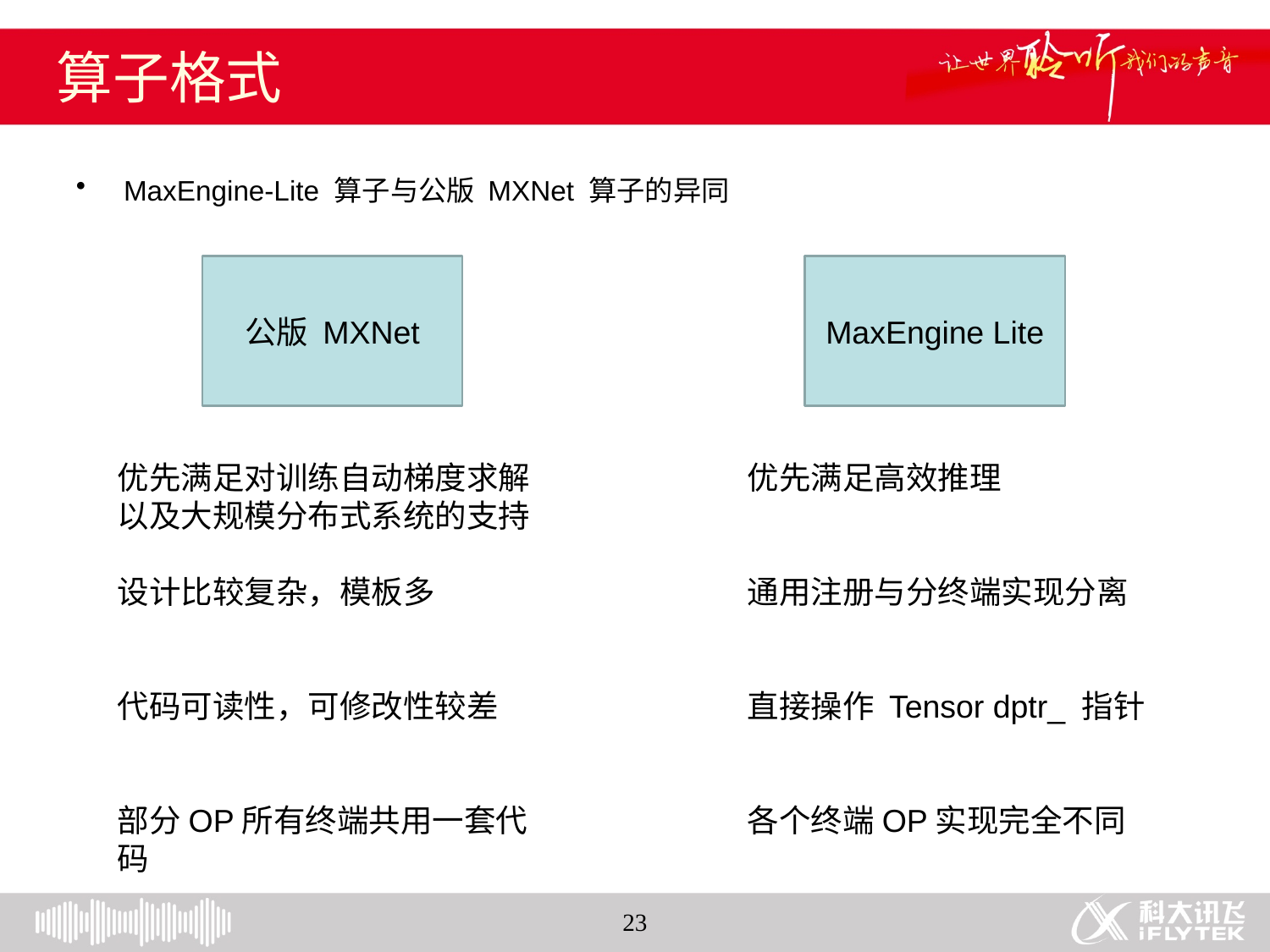

# 算子格式
MaxEngine-Lite 算子与公版 MXNet 算子的异同
公版 MXNet
MaxEngine Lite
优先满足高效推理

通用注册与分终端实现分离

直接操作 Tensor dptr_ 指针

各个终端OP实现完全不同
优先满足对训练自动梯度求解以及大规模分布式系统的支持

设计比较复杂，模板多

代码可读性，可修改性较差

部分OP所有终端共用一套代码
23